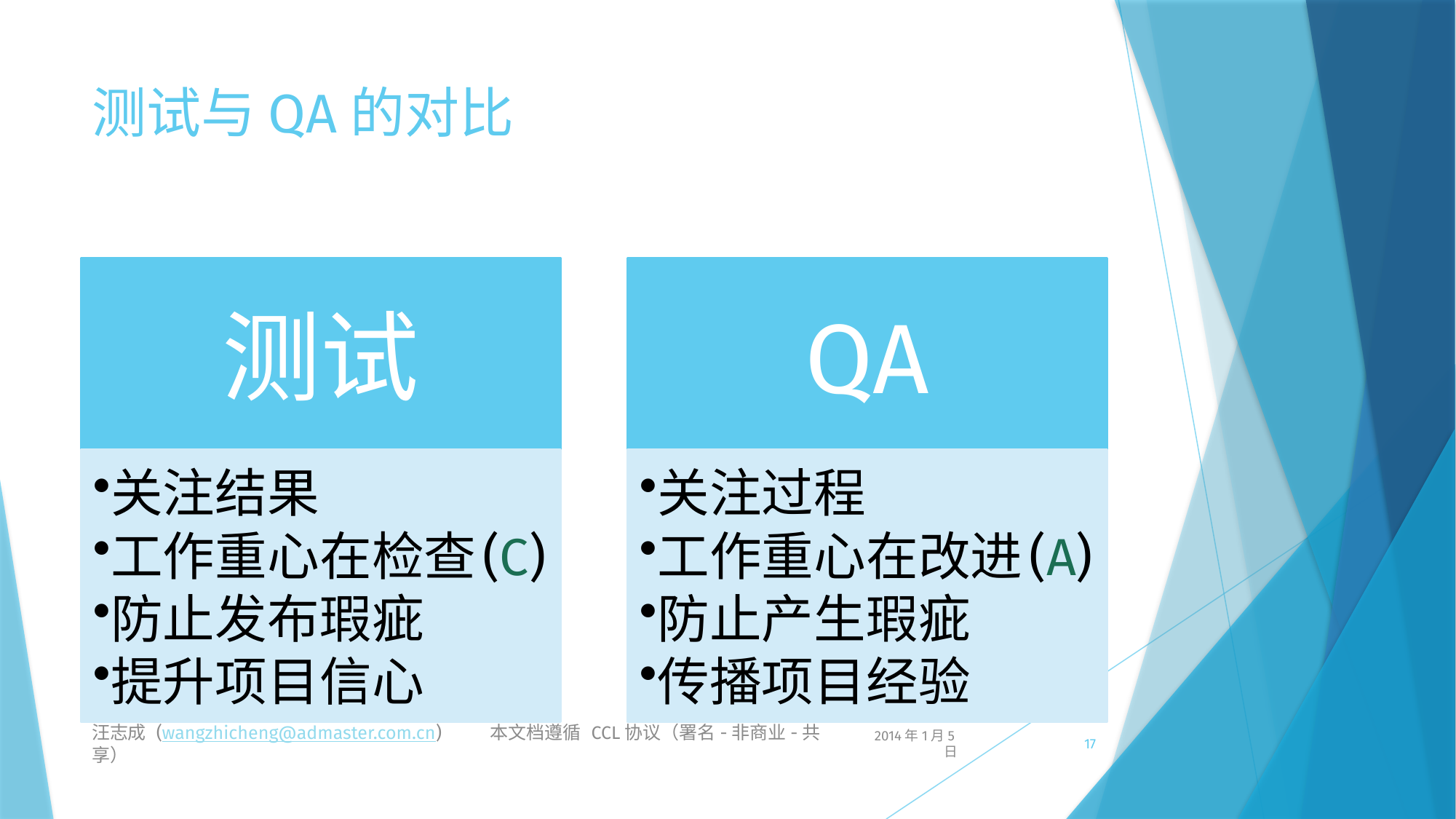

# 测试与QA的对比
测试
关注结果
QA
关注过程
防止产生瑕疵
防止发布瑕疵
传播项目经验
工作重心在检查(C)
工作重心在改进(A)
提升项目信心
汪志成 (wangzhicheng@admaster.com.cn)         本文档遵循 CCL协议（署名-非商业-共享）
2014年1月5日
17